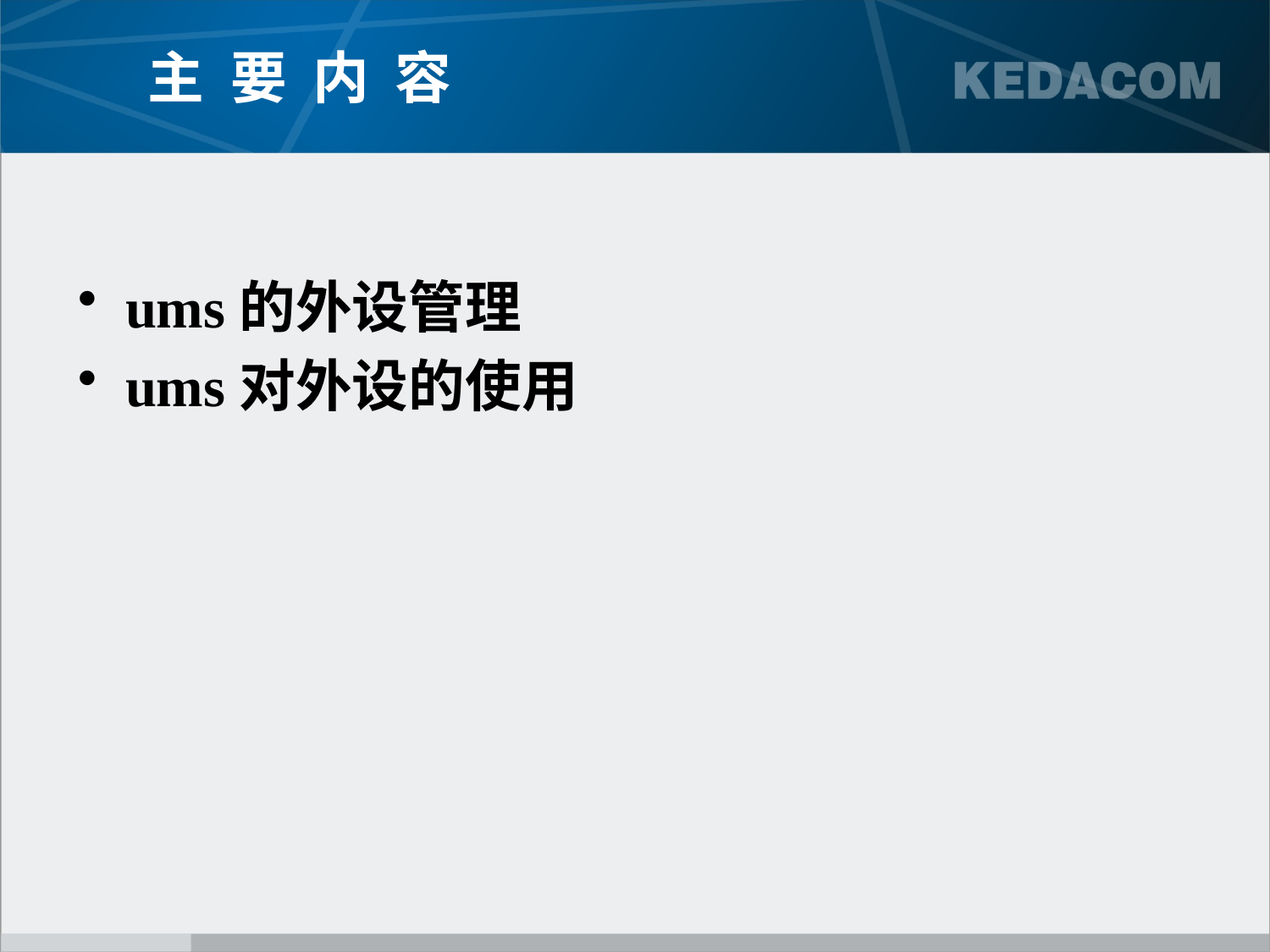

# 主  要  内  容

ums的外设管理
ums对外设的使用